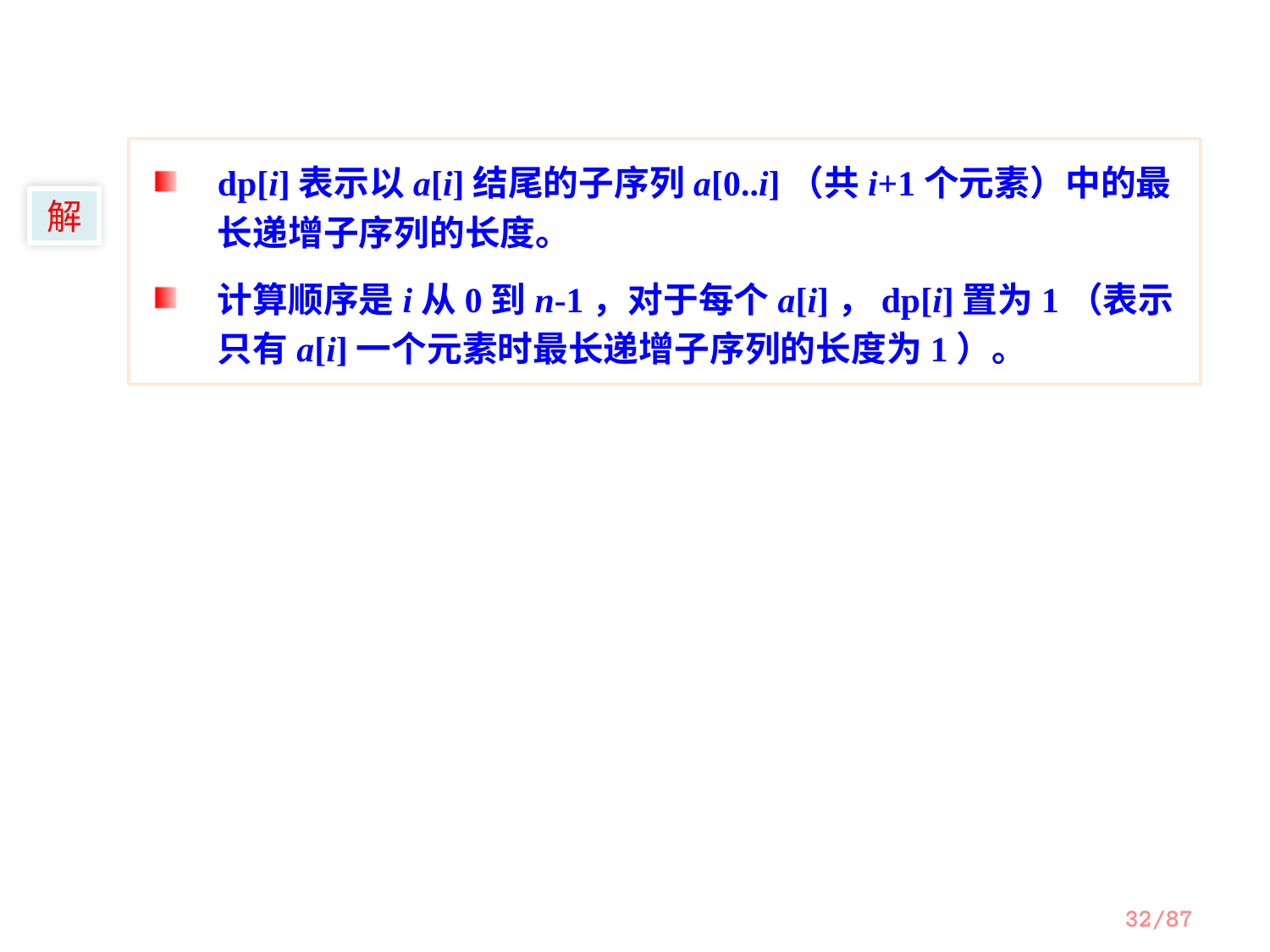

dp[i]表示以a[i]结尾的子序列a[0..i]（共i+1个元素）中的最长递增子序列的长度。
计算顺序是i从0到n-1，对于每个a[i]，dp[i]置为1（表示只有a[i]一个元素时最长递增子序列的长度为1）。
解
32/87